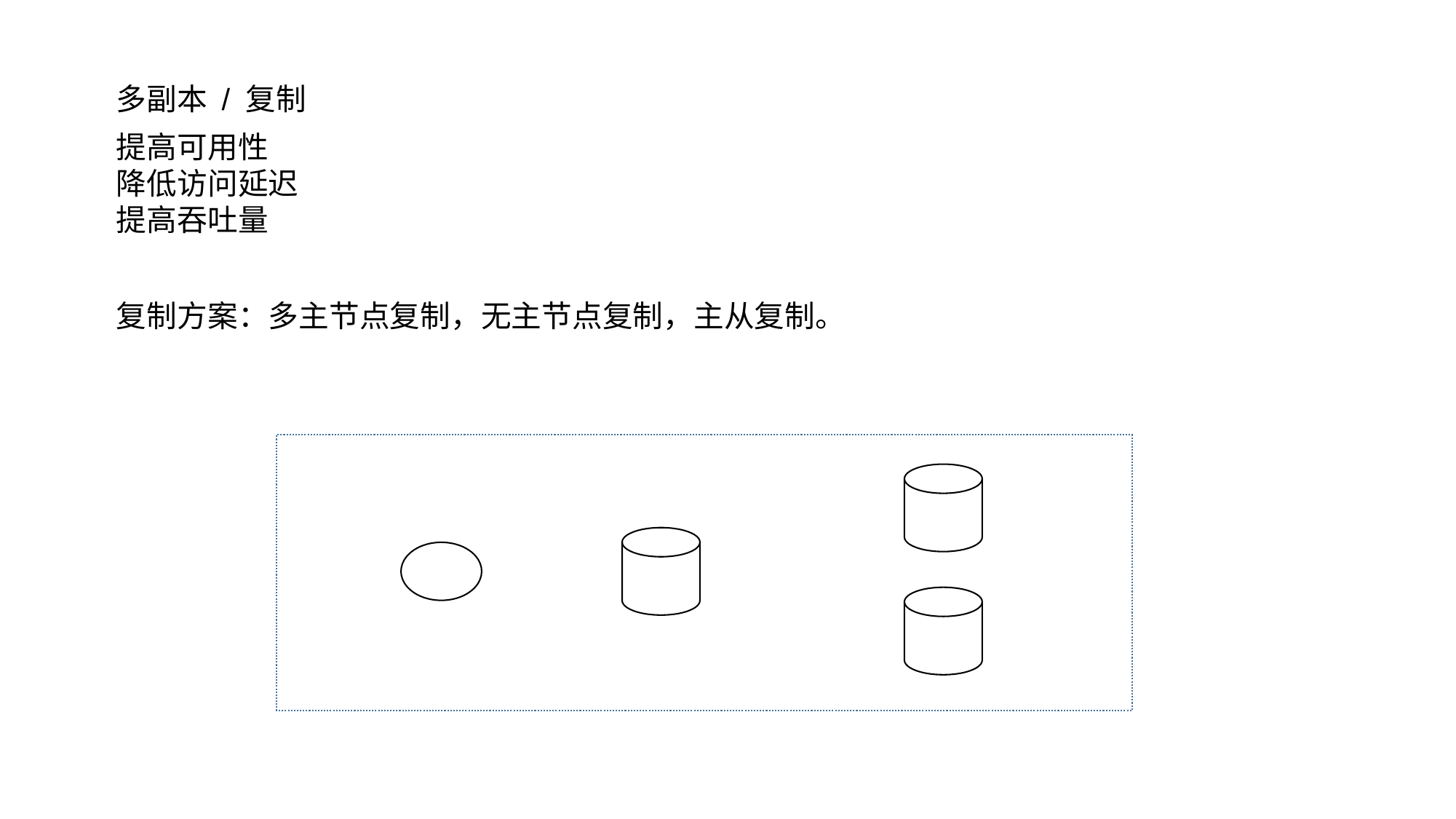

多副本 / 复制
提高可用性
降低访问延迟
提高吞吐量
复制方案：多主节点复制，无主节点复制，主从复制。